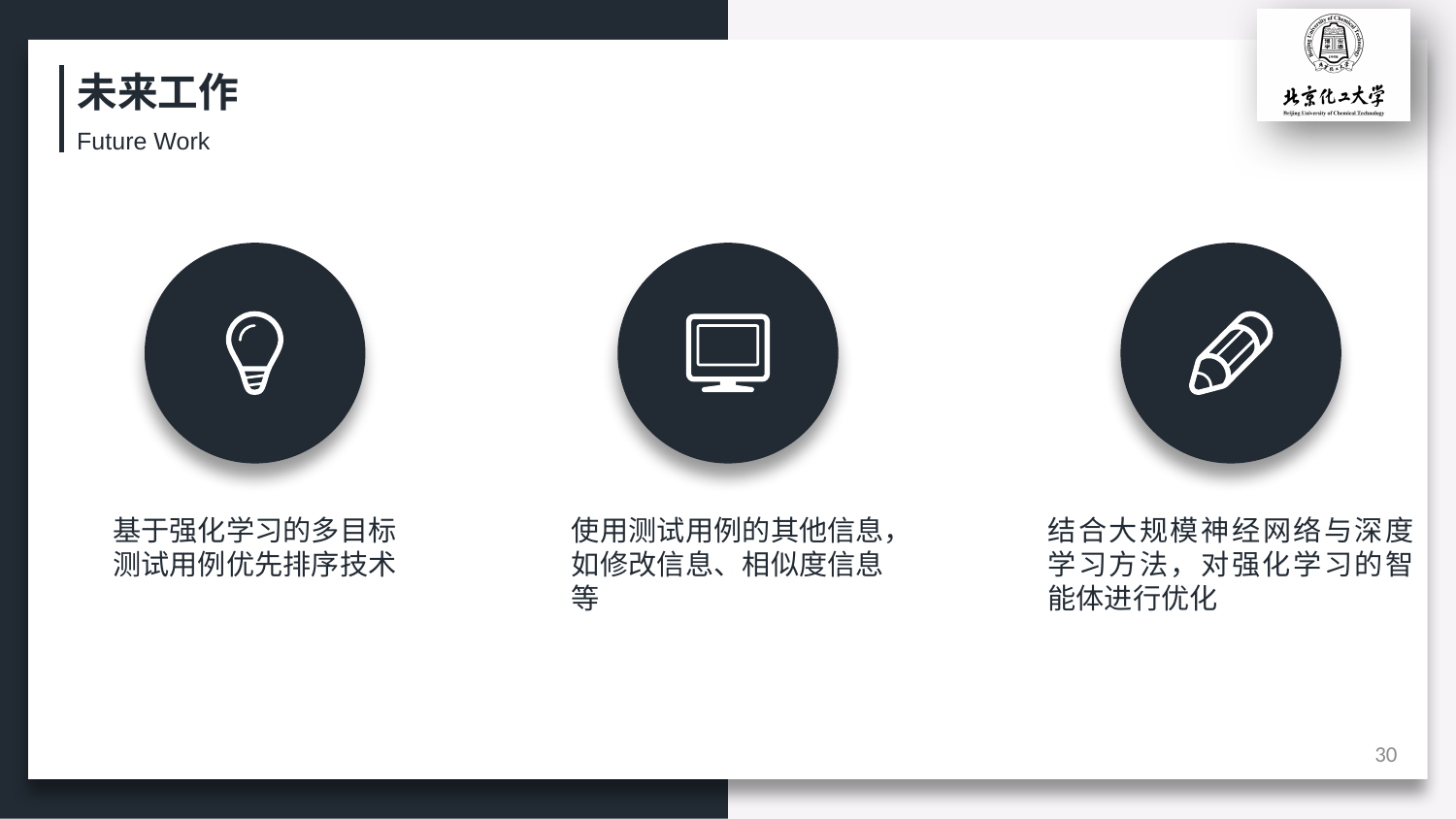

未来工作
Future Work

基于强化学习的多目标测试用例优先排序技术
使用测试用例的其他信息，如修改信息、相似度信息等
结合大规模神经网络与深度学习方法，对强化学习的智能体进行优化
30